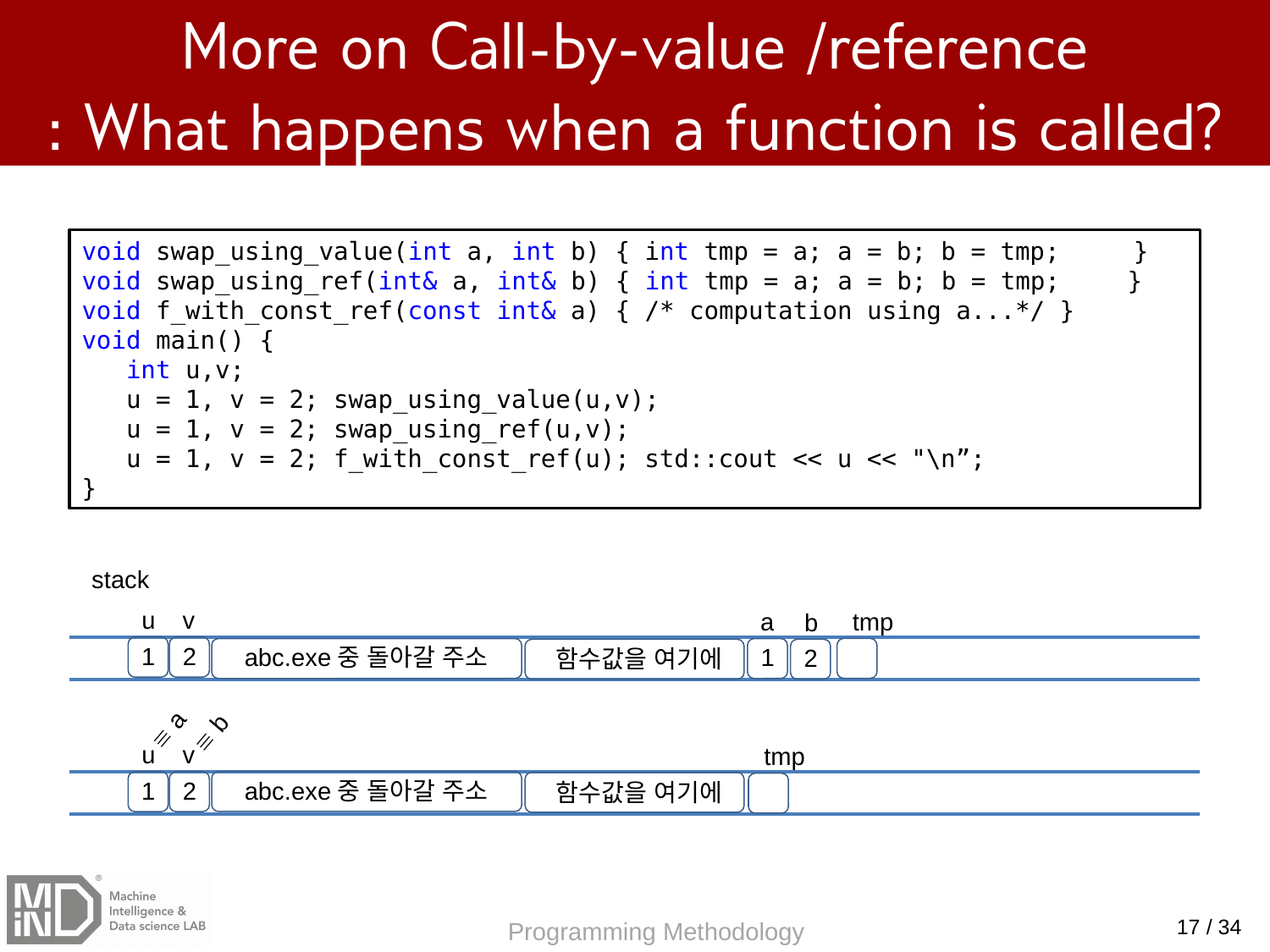

# More on Call-by-value /reference : What happens when a function is called?

void swap_using_value(int a, int b) { int tmp = a; a = b; b = tmp;     }
void swap_using_ref(int& a, int& b) { int tmp = a; a = b; b = tmp; 	  }
void f_with_const_ref(const int& a) { /* computation using a...*/ }
void main() {
   int u,v;
   u = 1, v = 2; swap_using_value(u,v);
   u = 1, v = 2; swap_using_ref(u,v);
   u = 1, v = 2; f_with_const_ref(u); std::cout << u << "\n”;
}
stack
v
2

u
1

tmp

a
1

b
2

abc.exe중 돌아갈 주소

함수값을 여기에

≡ a
≡ b
v
2

u
1

tmp

abc.exe중 돌아갈 주소

함수값을 여기에

17 / 34